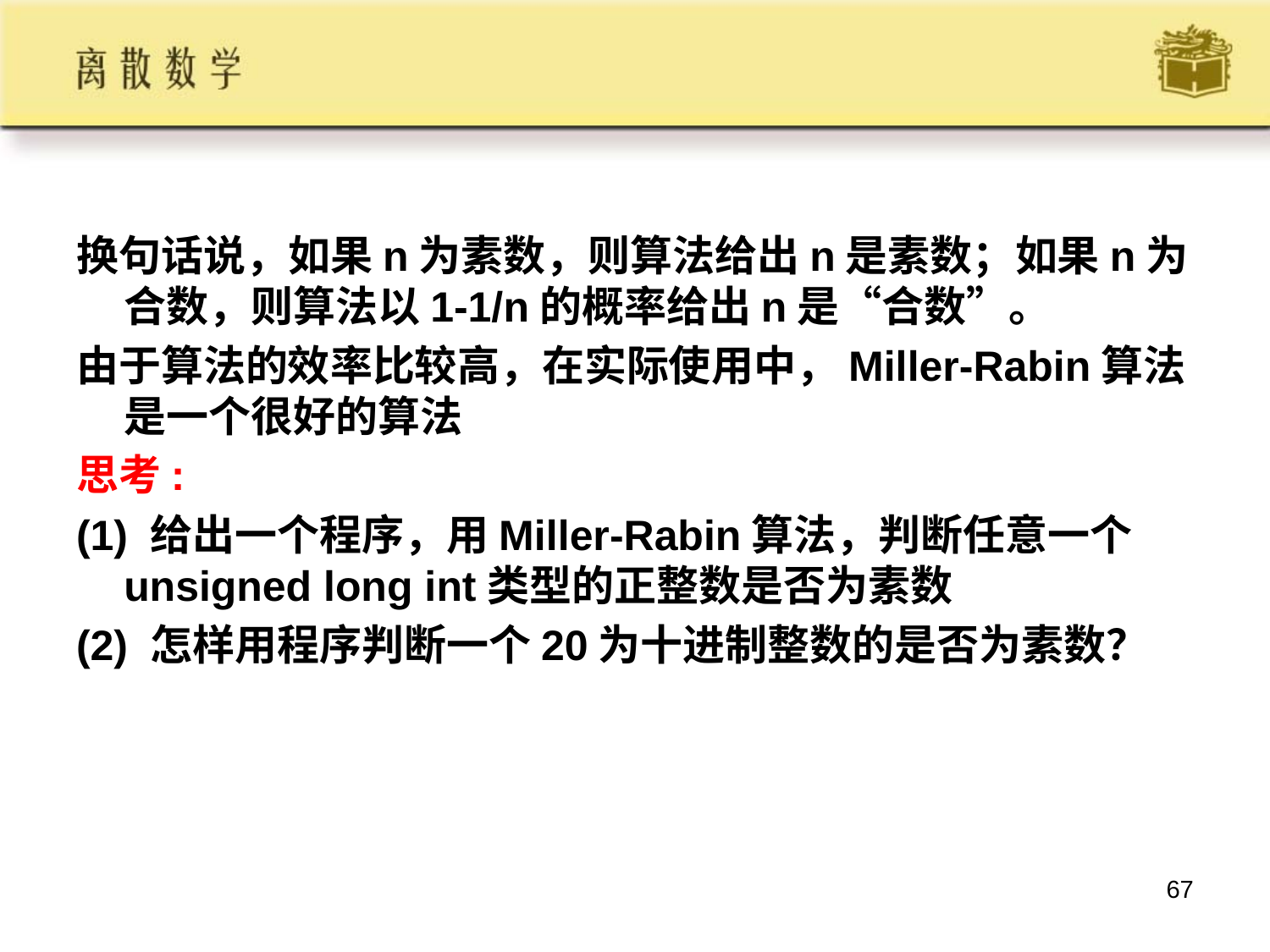

换句话说，如果n为素数，则算法给出n是素数；如果n为合数，则算法以1-1/n的概率给出n是“合数”。
由于算法的效率比较高，在实际使用中，Miller-Rabin算法是一个很好的算法
思考:
(1) 给出一个程序，用Miller-Rabin算法，判断任意一个unsigned long int类型的正整数是否为素数
(2) 怎样用程序判断一个20为十进制整数的是否为素数？
67